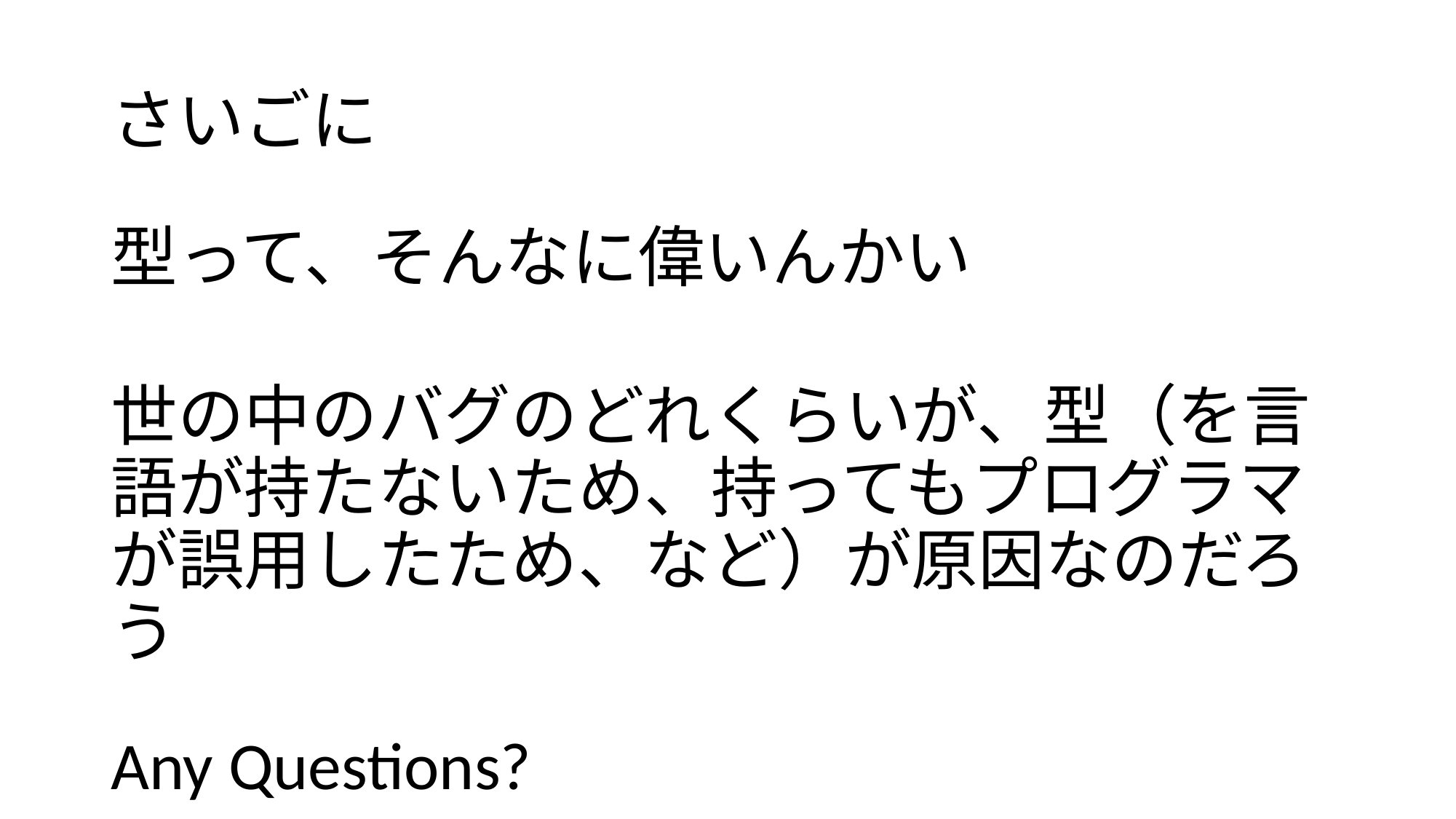

# さいごに
型って、そんなに偉いんかい
世の中のバグのどれくらいが、型（を言語が持たないため、持ってもプログラマが誤用したため、など）が原因なのだろう
Any Questions?